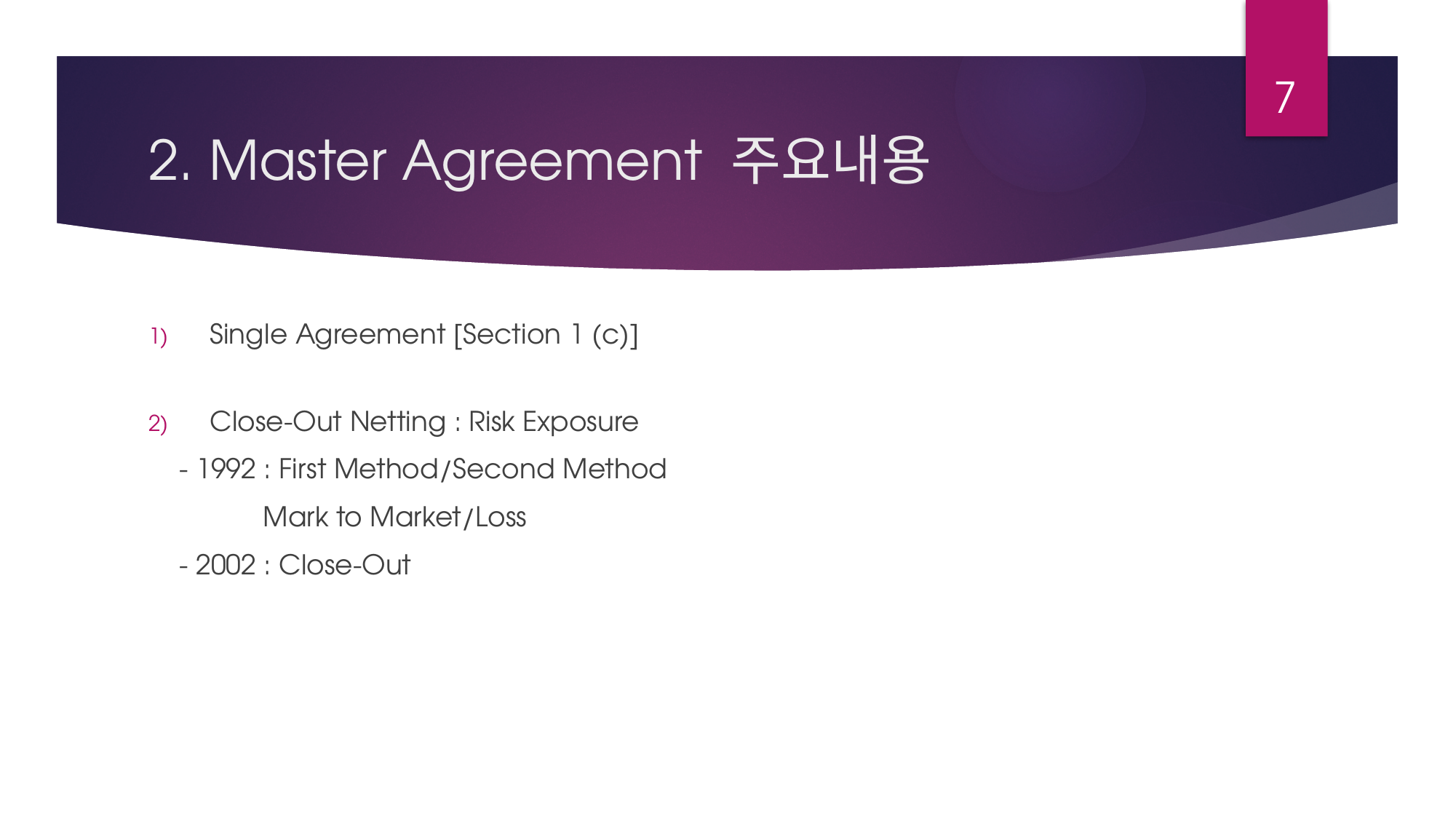

7
# 2. Master Agreement 주요내용
Single Agreement [Section 1 (c)]
Close-Out Netting : Risk Exposure
    - 1992 : First Method/Second Method
               Mark to Market/Loss
    - 2002 : Close-Out